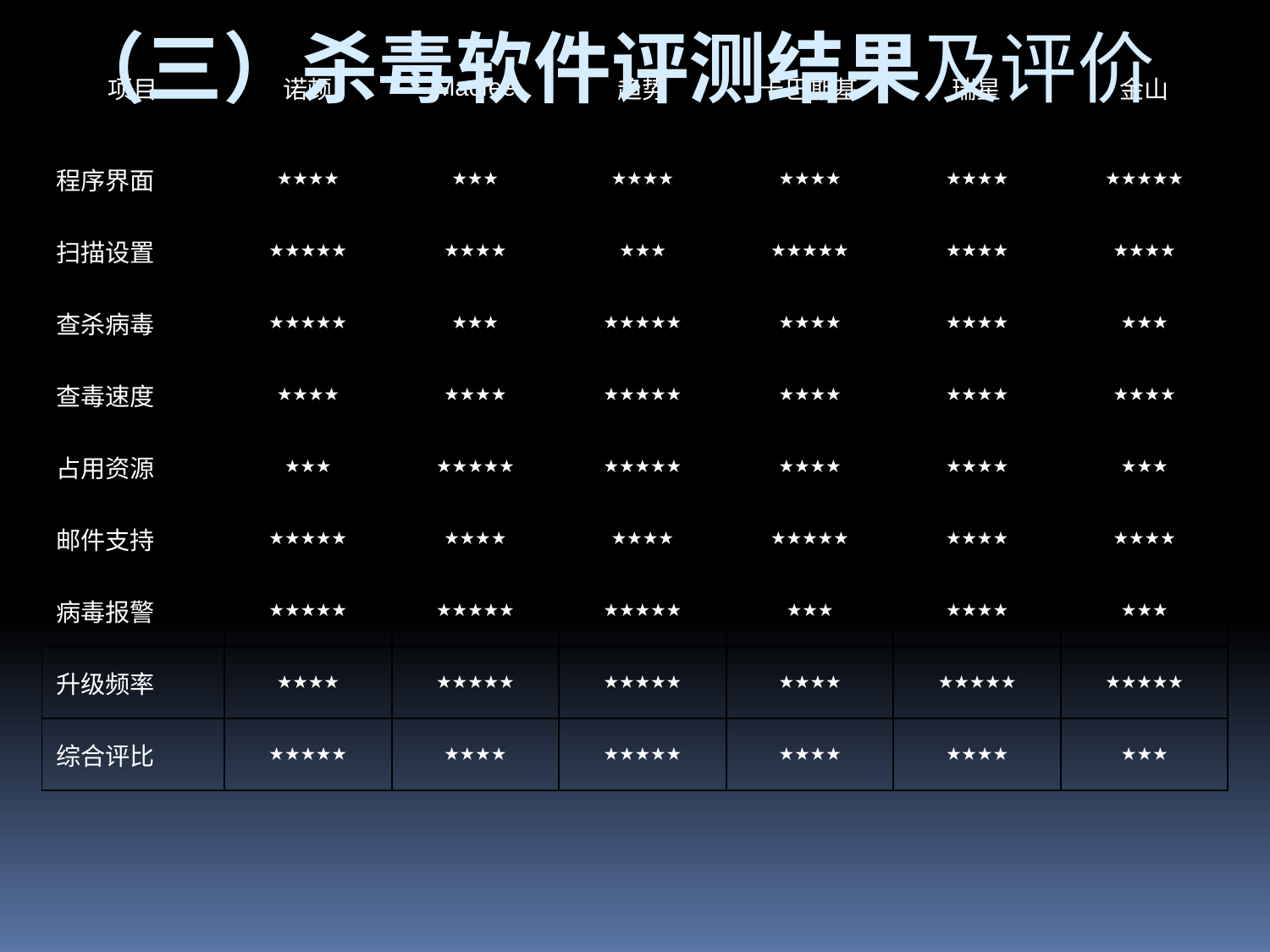

（三）杀毒软件评测结果及评价
| 项目 | 诺顿 | Macfee | 趋势 | 卡巴斯基 | 瑞星 | 金山 |
| --- | --- | --- | --- | --- | --- | --- |
| 程序界面 | ★★★★ | ★★★ | ★★★★ | ★★★★ | ★★★★ | ★★★★★ |
| 扫描设置 | ★★★★★ | ★★★★ | ★★★ | ★★★★★ | ★★★★ | ★★★★ |
| 查杀病毒 | ★★★★★ | ★★★ | ★★★★★ | ★★★★ | ★★★★ | ★★★ |
| 查毒速度 | ★★★★ | ★★★★ | ★★★★★ | ★★★★ | ★★★★ | ★★★★ |
| 占用资源 | ★★★ | ★★★★★ | ★★★★★ | ★★★★ | ★★★★ | ★★★ |
| 邮件支持 | ★★★★★ | ★★★★ | ★★★★ | ★★★★★ | ★★★★ | ★★★★ |
| 病毒报警 | ★★★★★ | ★★★★★ | ★★★★★ | ★★★ | ★★★★ | ★★★ |
| 升级频率 | ★★★★ | ★★★★★ | ★★★★★ | ★★★★ | ★★★★★ | ★★★★★ |
| 综合评比 | ★★★★★ | ★★★★ | ★★★★★ | ★★★★ | ★★★★ | ★★★ |